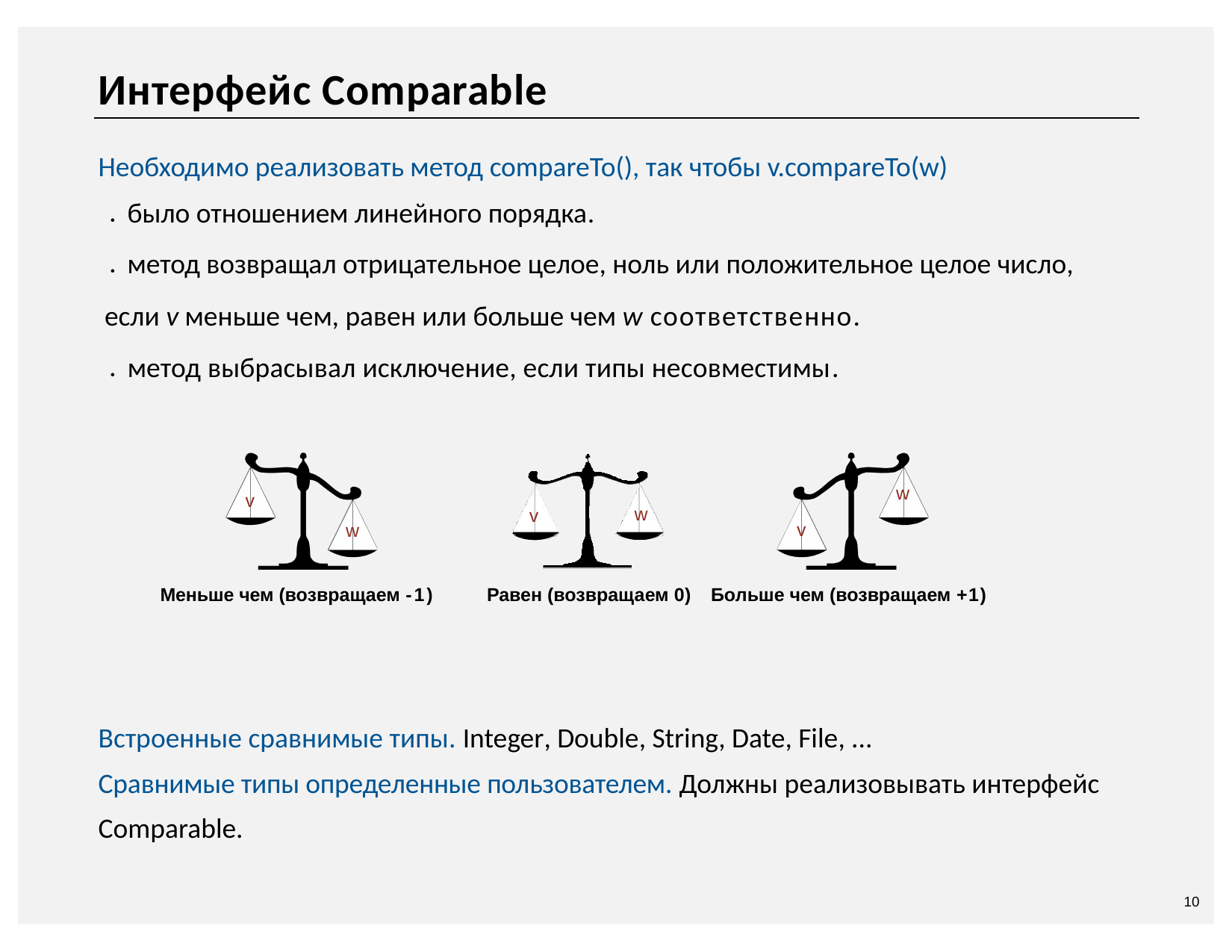

# Интерфейс Comparable
Необходимо реализовать метод compareTo(), так чтобы v.compareTo(w)
・было отношением линейного порядка.
・метод возвращал отрицательное целое, ноль или положительное целое число, если v меньше чем, равен или больше чем w соответственно.
・метод выбрасывал исключение, если типы несовместимы.

w
v
w
v
v
w
Меньше чем (возвращаем -1)
Равен (возвращаем 0)
Больше чем (возвращаем +1)
Встроенные сравнимые типы. Integer, Double, String, Date, File, ...
Сравнимые типы определенные пользователем. Должны реализовывать интерфейс Comparable.
10